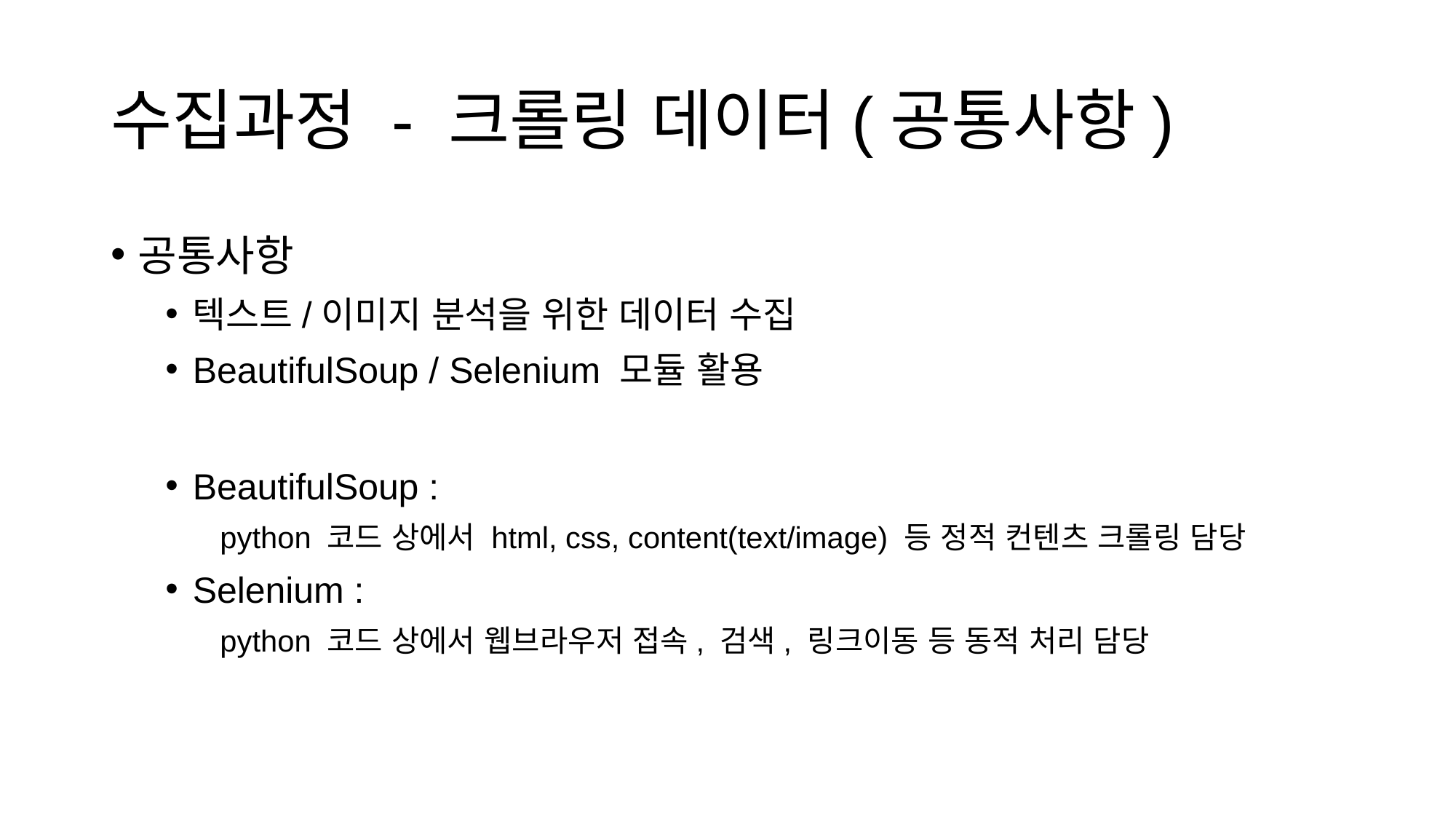

# 수집과정 - 크롤링 데이터(공통사항)
공통사항
텍스트/이미지 분석을 위한 데이터 수집
BeautifulSoup / Selenium 모듈 활용

BeautifulSoup :
python 코드 상에서 html, css, content(text/image) 등 정적 컨텐츠 크롤링 담당
Selenium :
python 코드 상에서 웹브라우저 접속, 검색, 링크이동 등 동적 처리 담당